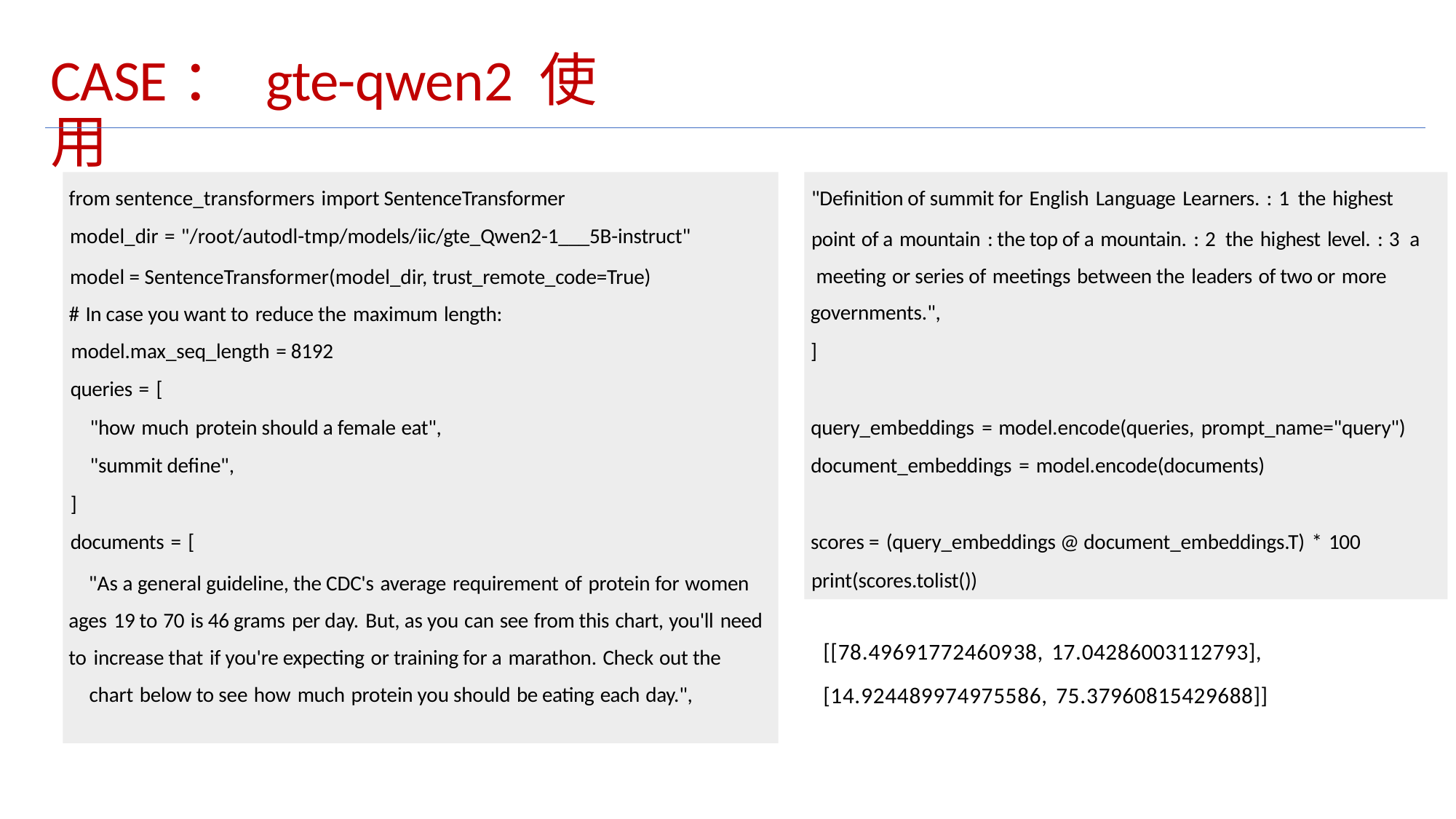

CASE： gte-qwen2 使用

"Definition of summit for English Language Learners. : 1  the highest
point of a mountain : the top of a mountain. : 2  the highest level. : 3  a       meeting or series of meetings between the leaders of two or more
governments.",
]

query_embeddings = model.encode(queries, prompt_name="query")
document_embeddings = model.encode(documents)

scores = (query_embeddings @ document_embeddings.T) * 100
print(scores.tolist())

from sentence_transformers import SentenceTransformer
model_dir = "/root/autodl-tmp/models/iic/gte_Qwen2-1___5B-instruct"
model = SentenceTransformer(model_dir, trust_remote_code=True)                          # In case you want to reduce the maximum length:
model.max_seq_length = 8192
queries = [
"how much protein should a female eat",
"summit define",
]
documents = [
"As a general guideline, the CDC's average requirement of protein for women      ages 19 to 70 is 46 grams per day. But, as you can see from this chart, you'll need    to increase that if you're expecting or training for a marathon. Check out the

chart below to see how much protein you should be eating each day.",

[[78.49691772460938, 17.04286003112793],

[14.924489974975586, 75.37960815429688]]